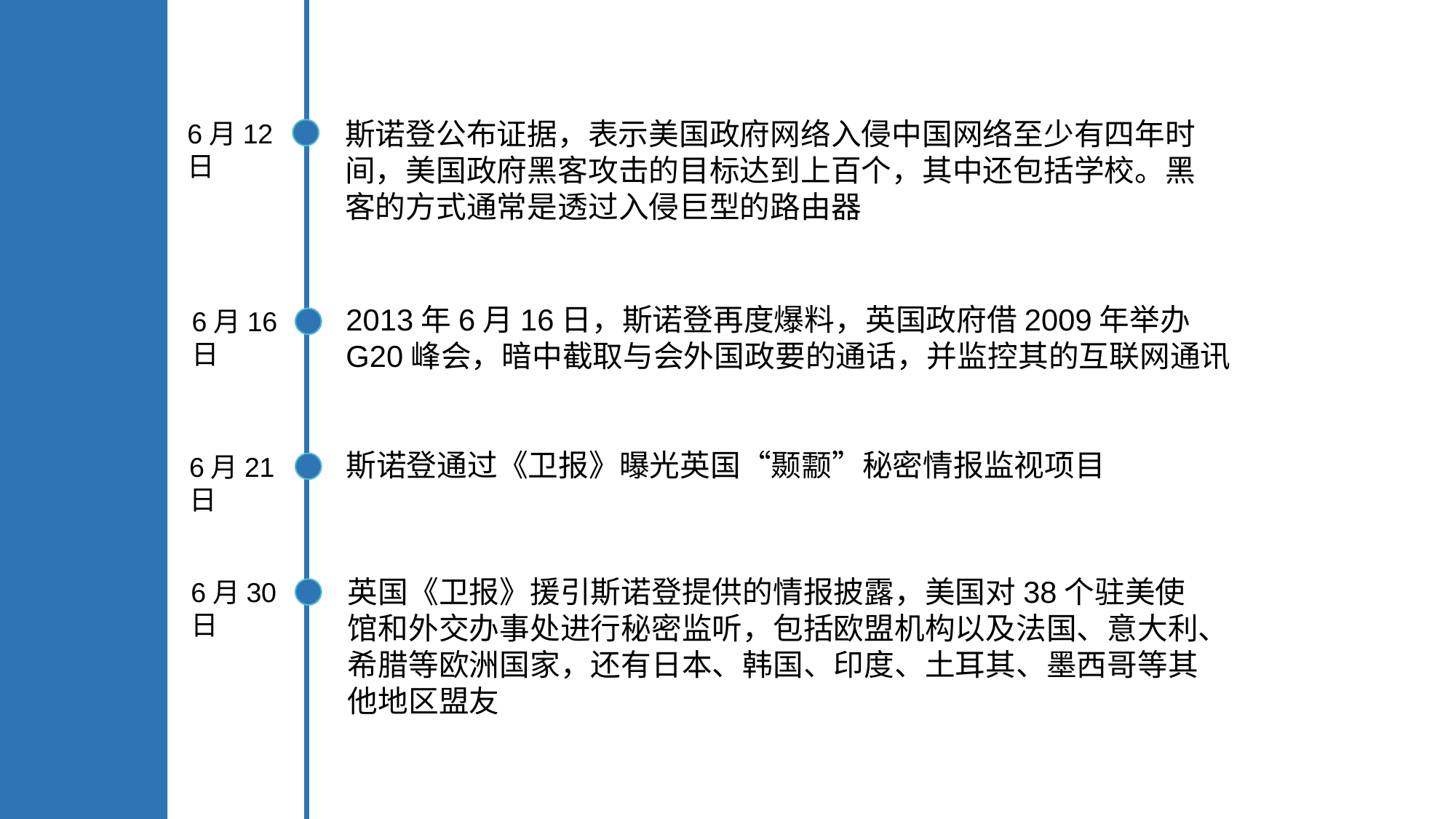

斯诺登公布证据，表示美国政府网络入侵中国网络至少有四年时间，美国政府黑客攻击的目标达到上百个，其中还包括学校。黑客的方式通常是透过入侵巨型的路由器
6月12日

2013年6月16日，斯诺登再度爆料，英国政府借2009年举办G20峰会，暗中截取与会外国政要的通话，并监控其的互联网通讯
6月16日

斯诺登通过《卫报》曝光英国“颞颥”秘密情报监视项目
6月21日

英国《卫报》援引斯诺登提供的情报披露，美国对38个驻美使馆和外交办事处进行秘密监听，包括欧盟机构以及法国、意大利、希腊等欧洲国家，还有日本、韩国、印度、土耳其、墨西哥等其他地区盟友
6月30日